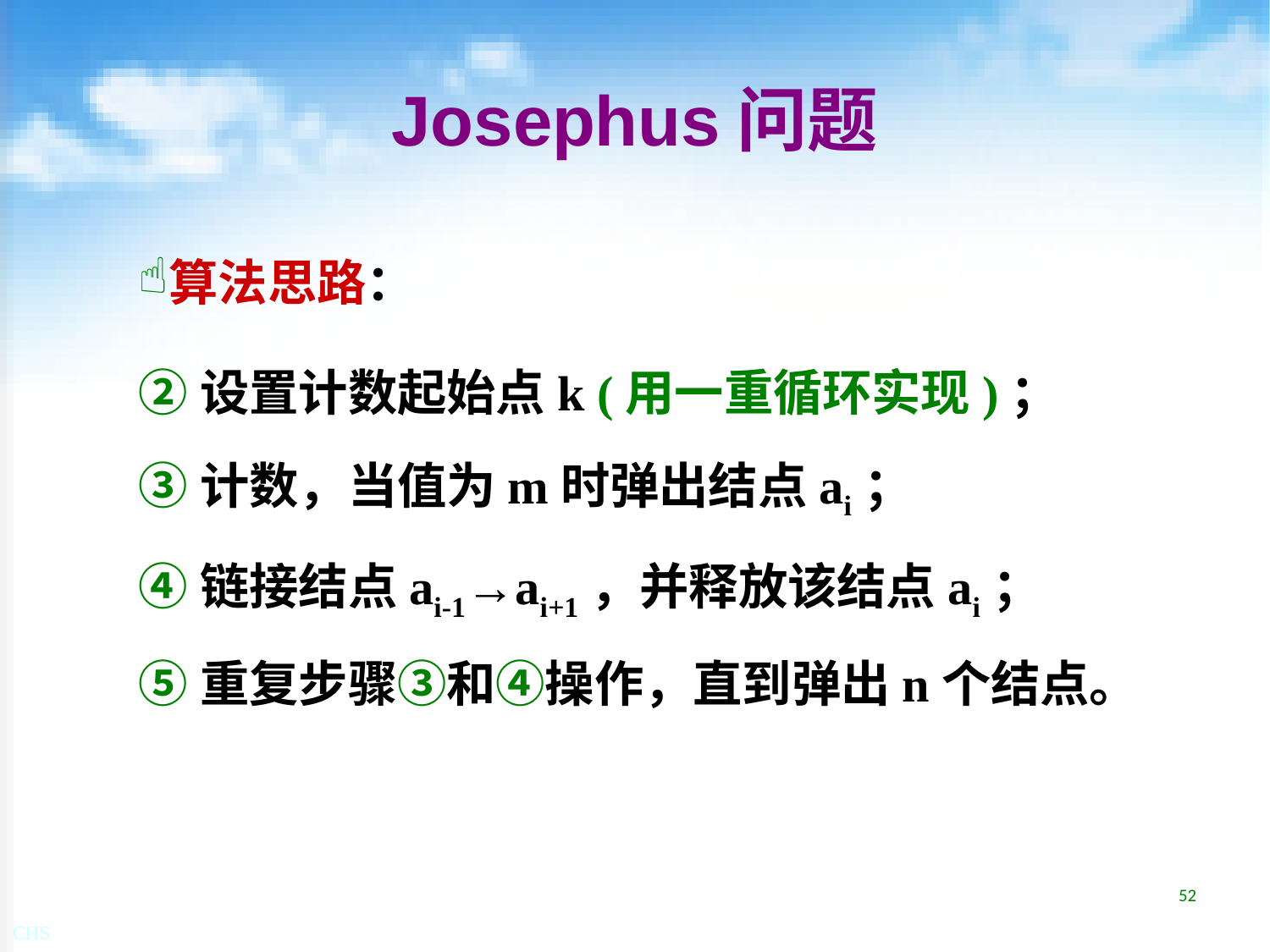

# Josephus问题
算法思路：
②设置计数起始点k (用一重循环实现)；
③计数，当值为m时弹出结点ai；
④链接结点ai-1→ai+1，并释放该结点ai；
⑤重复步骤③和④操作，直到弹出n个结点。
52